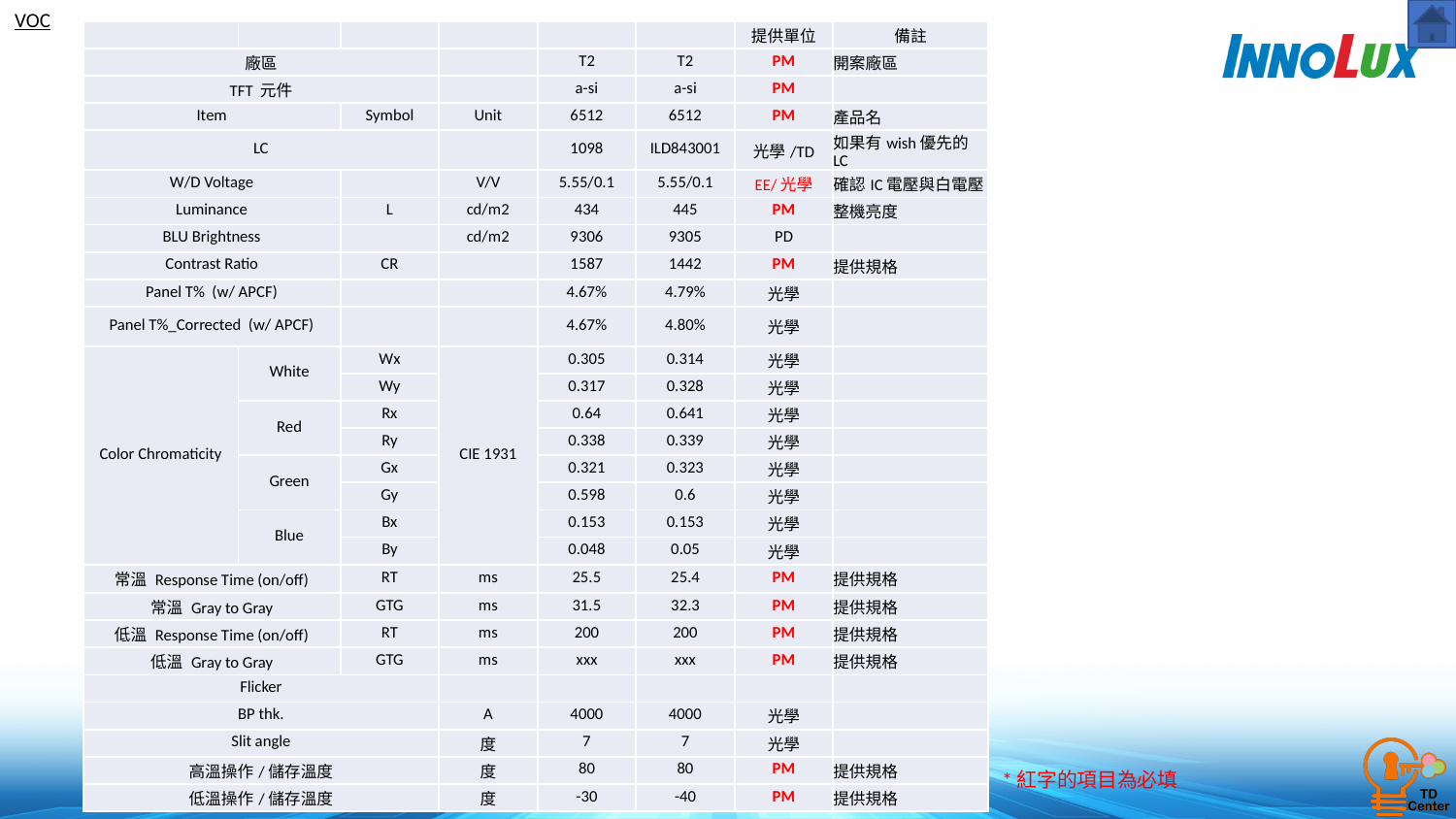

VOC

|  |  |  |  |  |  | 提供單位 | 備註 |
| --- | --- | --- | --- | --- | --- | --- | --- |
| 廠區 |  |  |  | T2 | T2 | PM | 開案廠區 |
| TFT 元件 |  |  |  | a-si | a-si | PM |  |
| Item |  | Symbol | Unit | 6512 | 6512 | PM | 產品名 |
| LC |  |  |  | 1098 | ILD843001 | 光學/TD | 如果有wish優先的LC |
| W/D Voltage |  |  | V/V | 5.55/0.1 | 5.55/0.1 | EE/光學 | 確認IC電壓與白電壓 |
| Luminance |  | L | cd/m2 | 434 | 445 | PM | 整機亮度 |
| BLU Brightness |  |  | cd/m2 | 9306 | 9305 | PD |  |
| Contrast Ratio |  | CR |  | 1587 | 1442 | PM | 提供規格 |
| Panel T% (w/ APCF) |  |  |  | 4.67% | 4.79% | 光學 |  |
| Panel T%\_Corrected (w/ APCF) |  |  |  | 4.67% | 4.80% | 光學 |  |
| Color Chromaticity | White | Wx | CIE 1931 | 0.305 | 0.314 | 光學 |  |
|  |  | Wy |  | 0.317 | 0.328 | 光學 |  |
|  | Red | Rx |  | 0.64 | 0.641 | 光學 |  |
|  |  | Ry |  | 0.338 | 0.339 | 光學 |  |
|  | Green | Gx |  | 0.321 | 0.323 | 光學 |  |
|  |  | Gy |  | 0.598 | 0.6 | 光學 |  |
|  | Blue | Bx |  | 0.153 | 0.153 | 光學 |  |
|  |  | By |  | 0.048 | 0.05 | 光學 |  |
| 常溫 Response Time (on/off) |  | RT | ms | 25.5 | 25.4 | PM | 提供規格 |
| 常溫 Gray to Gray |  | GTG | ms | 31.5 | 32.3 | PM | 提供規格 |
| 低溫 Response Time (on/off) |  | RT | ms | 200 | 200 | PM | 提供規格 |
| 低溫 Gray to Gray |  | GTG | ms | xxx | xxx | PM | 提供規格 |
| Flicker |  |  |  |  |  |  |  |
| BP thk. |  |  | A | 4000 | 4000 | 光學 |  |
| Slit angle |  |  | 度 | 7 | 7 | 光學 |  |
| 高溫操作/儲存溫度 |  |  | 度 | 80 | 80 | PM | 提供規格 |
| 低溫操作/儲存溫度 |  |  | 度 | -30 | -40 | PM | 提供規格 |
*紅字的項目為必填